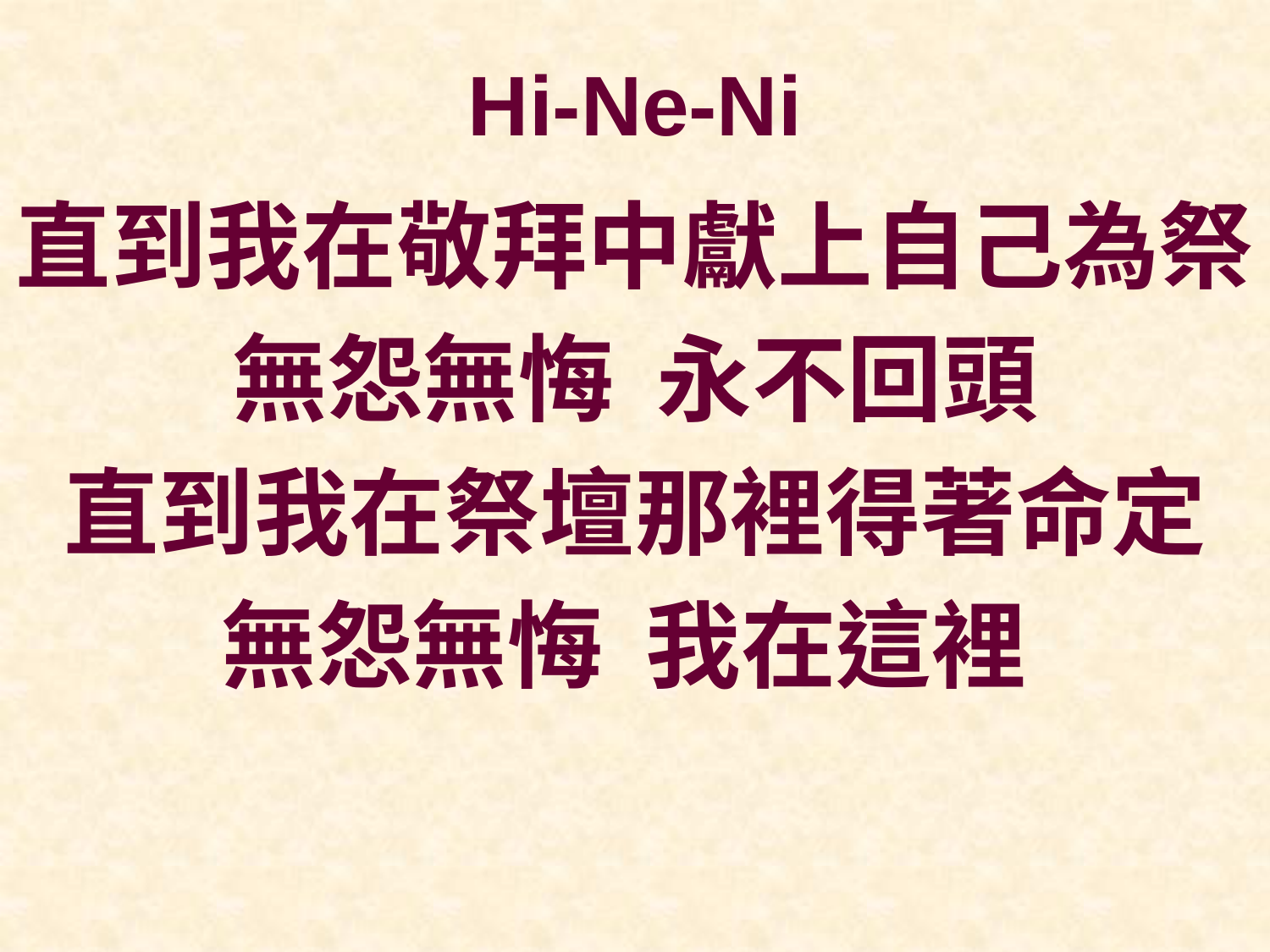

# Hi-Ne-Ni
直到我在敬拜中獻上自己為祭
無怨無悔  永不回頭
直到我在祭壇那裡得著命定
無怨無悔  我在這裡